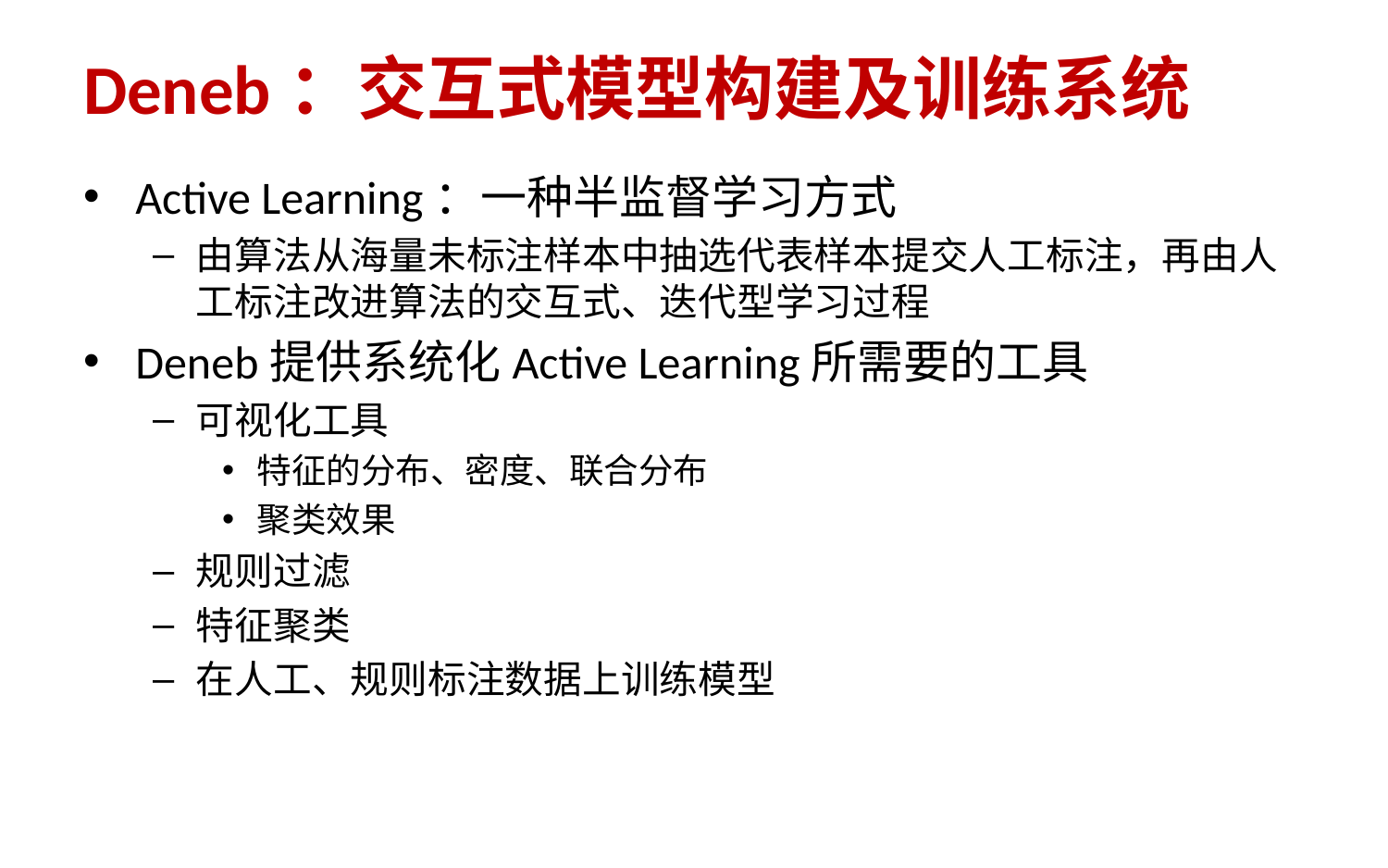

# Deneb：交互式模型构建及训练系统
Active Learning：一种半监督学习方式
由算法从海量未标注样本中抽选代表样本提交人工标注，再由人工标注改进算法的交互式、迭代型学习过程
Deneb提供系统化Active Learning所需要的工具
可视化工具
特征的分布、密度、联合分布
聚类效果
规则过滤
特征聚类
在人工、规则标注数据上训练模型